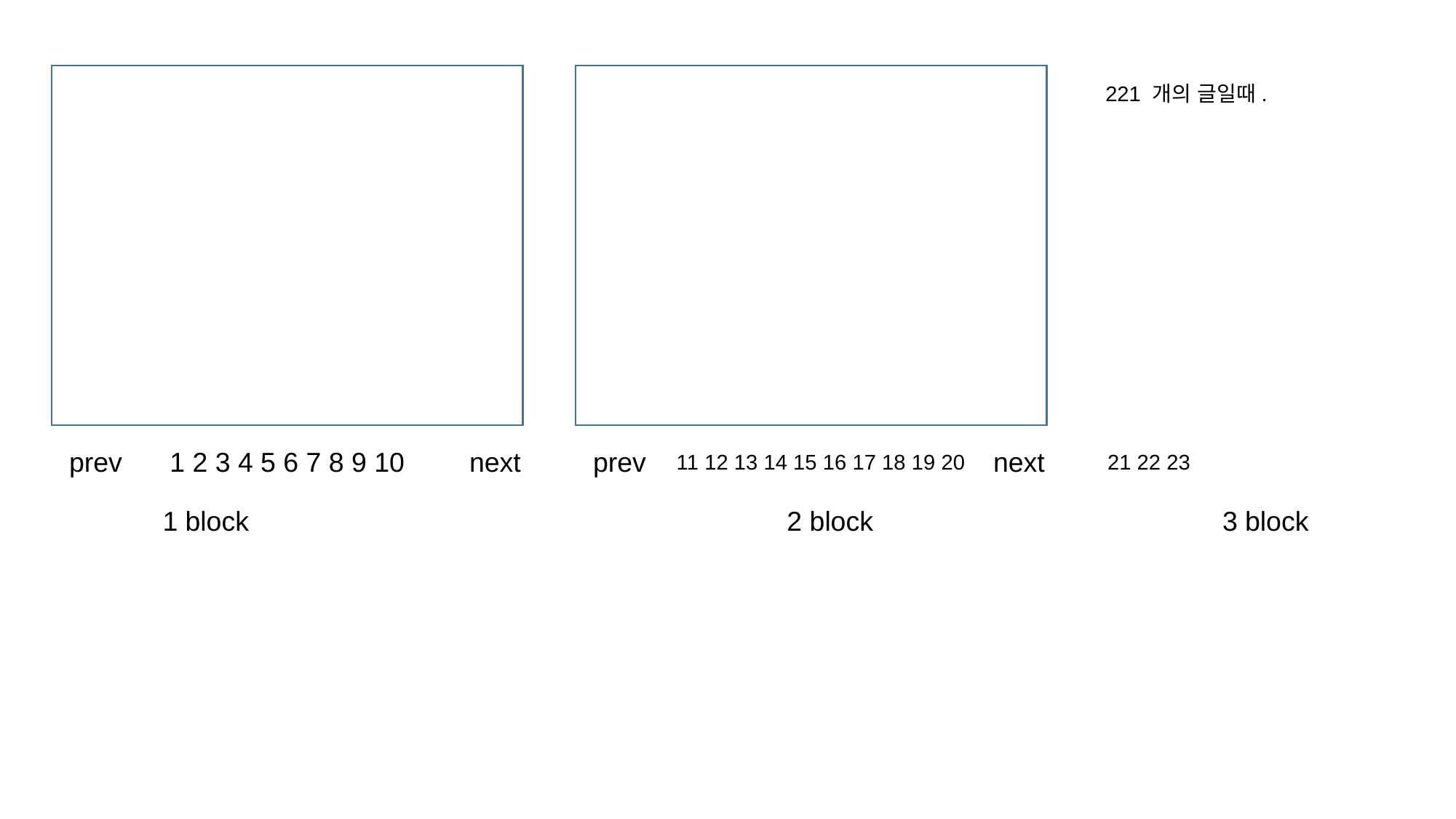

221 개의 글일때.
prev
1 2 3 4 5 6 7 8 9 10
next
prev
next
11 12 13 14 15 16 17 18 19 20
21 22 23
1 block
2 block
3 block